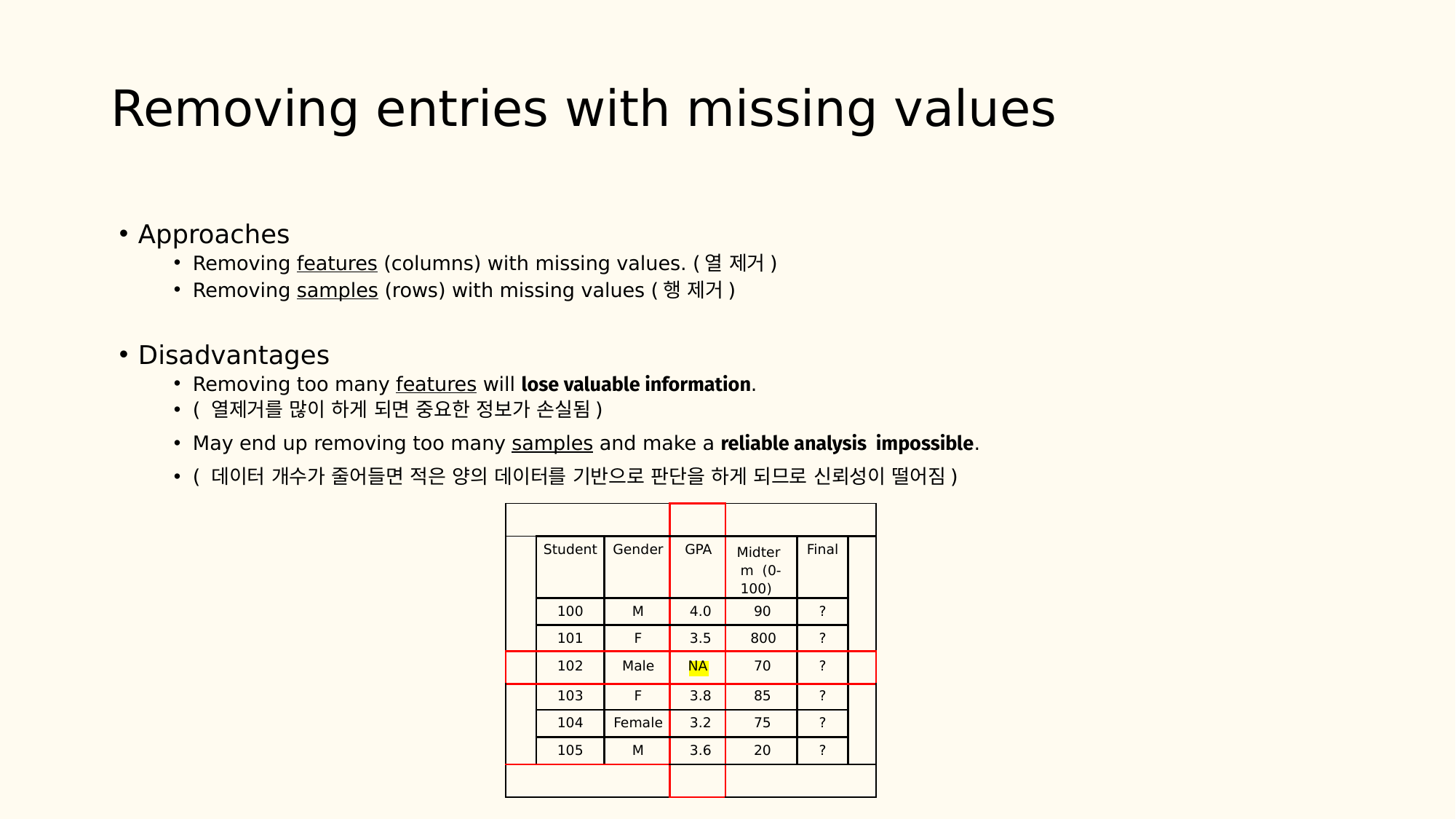

# Removing entries with missing values
Approaches
Removing features (columns) with missing values. (열 제거)
Removing samples (rows) with missing values (행 제거)

Disadvantages
Removing too many features will lose valuable information.
( 열제거를 많이 하게 되면 중요한 정보가 손실됨)
May end up removing too many samples and make a reliable analysis  impossible.
( 데이터 개수가 줄어들면 적은 양의 데이터를 기반으로 판단을 하게 되므로 신뢰성이 떨어짐)
|  |  |  |  |  |  |  |
| --- | --- | --- | --- | --- | --- | --- |
|  | Student | Gender | GPA | Midterm (0-100) | Final |  |
|  | 100 | M | 4.0 | 90 | ? |  |
|  | 101 | F | 3.5 | 800 | ? |  |
|  | 102 | Male | NA | 70 | ? |  |
|  | 103 | F | 3.8 | 85 | ? |  |
|  | 104 | Female | 3.2 | 75 | ? |  |
|  | 105 | M | 3.6 | 20 | ? |  |
|  |  |  |  |  |  |  |